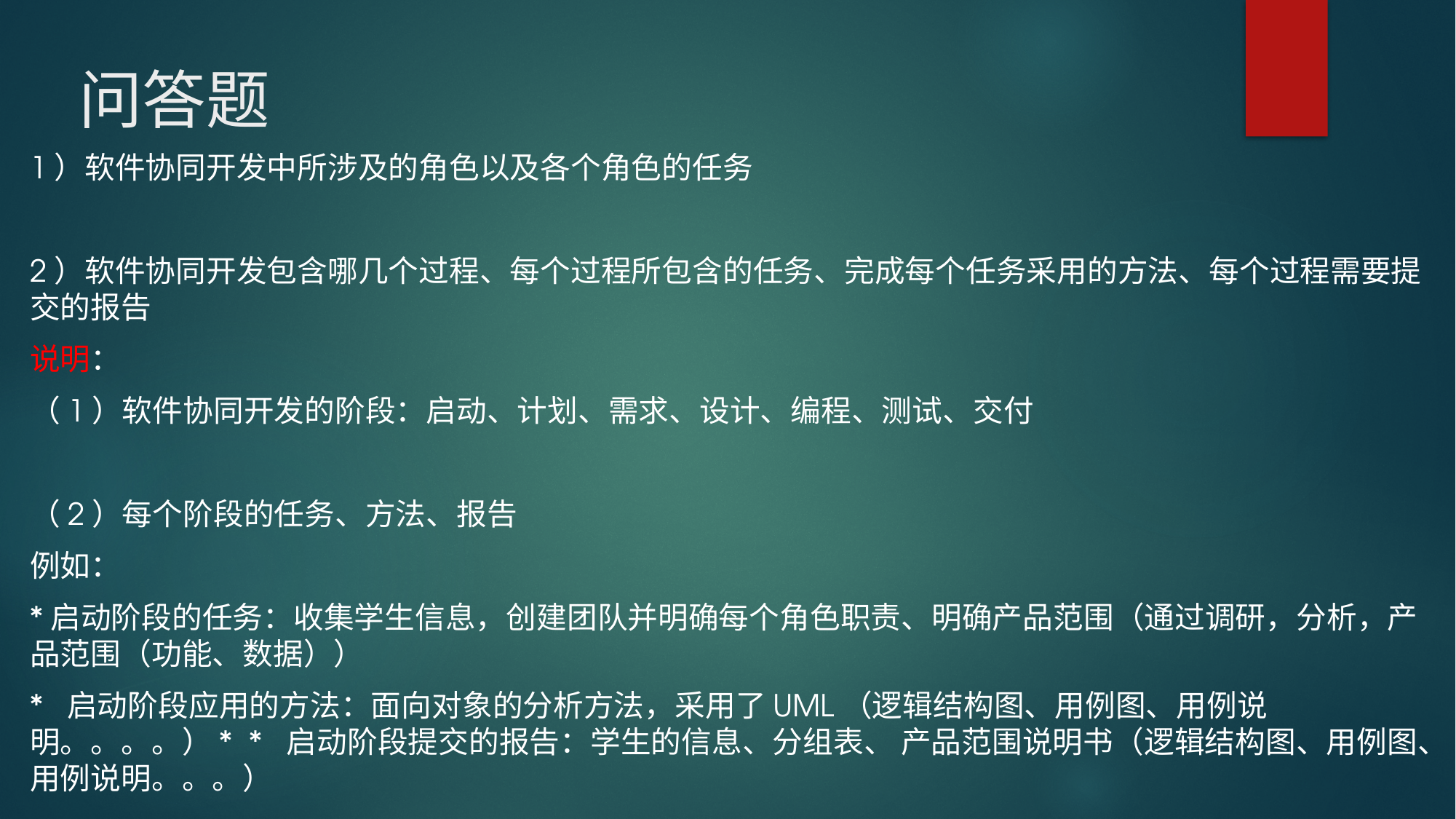

# 问答题
1）软件协同开发中所涉及的角色以及各个角色的任务

2）软件协同开发包含哪几个过程、每个过程所包含的任务、完成每个任务采用的方法、每个过程需要提交的报告
说明：
（1）软件协同开发的阶段：启动、计划、需求、设计、编程、测试、交付

（2）每个阶段的任务、方法、报告
例如：
*启动阶段的任务：收集学生信息，创建团队并明确每个角色职责、明确产品范围（通过调研，分析，产品范围（功能、数据））
*  启动阶段应用的方法：面向对象的分析方法，采用了UML（逻辑结构图、用例图、用例说明。。。。）*  *  启动阶段提交的报告：学生的信息、分组表、 产品范围说明书（逻辑结构图、用例图、用例说明。。。）